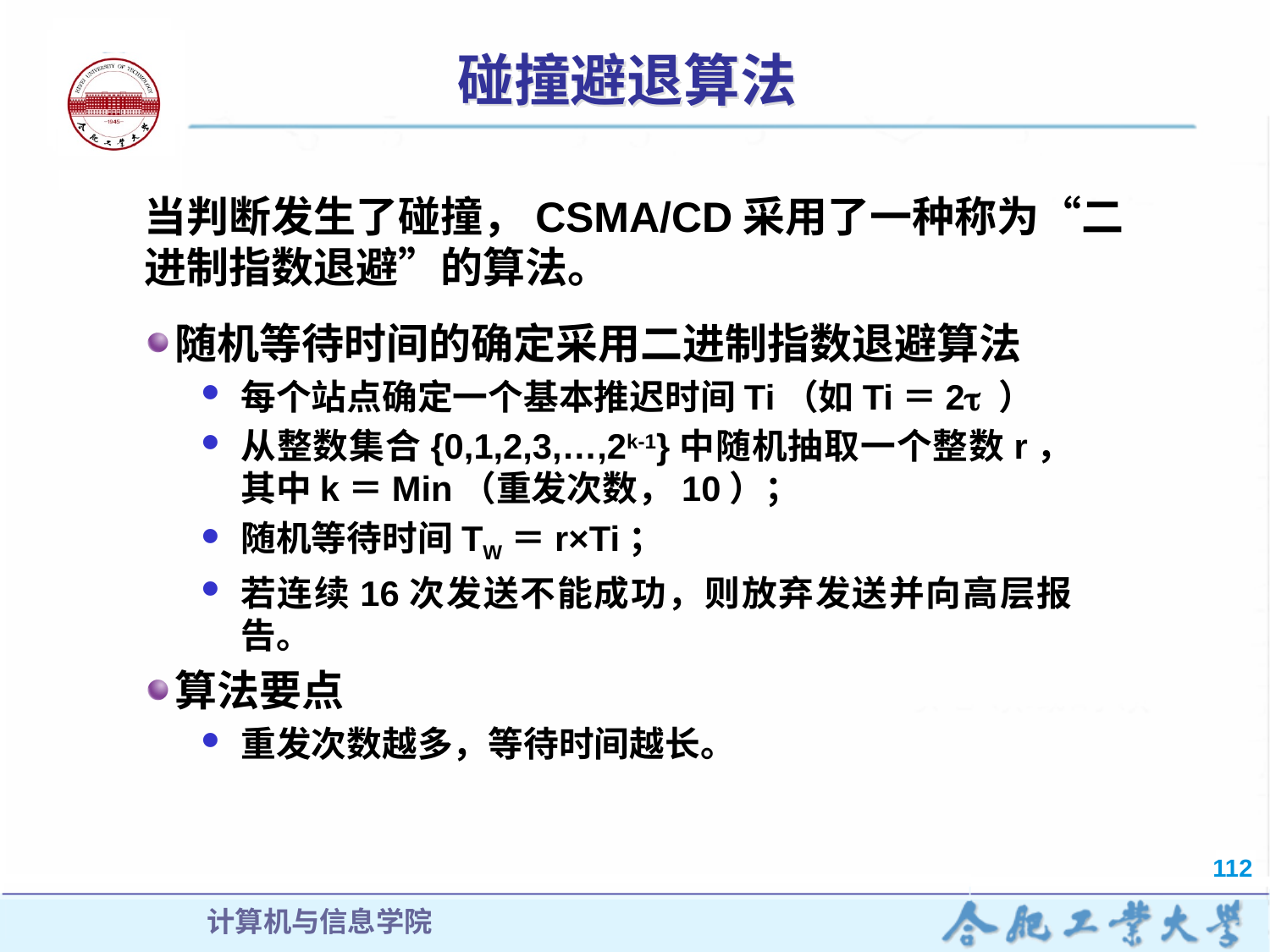

# 碰撞避退算法
当判断发生了碰撞，CSMA/CD采用了一种称为“二进制指数退避”的算法。
随机等待时间的确定采用二进制指数退避算法
每个站点确定一个基本推迟时间Ti（如Ti＝2τ ）
从整数集合{0,1,2,3,…,2k-1}中随机抽取一个整数r，其中k＝Min（重发次数，10）；
随机等待时间TW＝r×Ti；
若连续16次发送不能成功，则放弃发送并向高层报告。
算法要点
重发次数越多，等待时间越长。